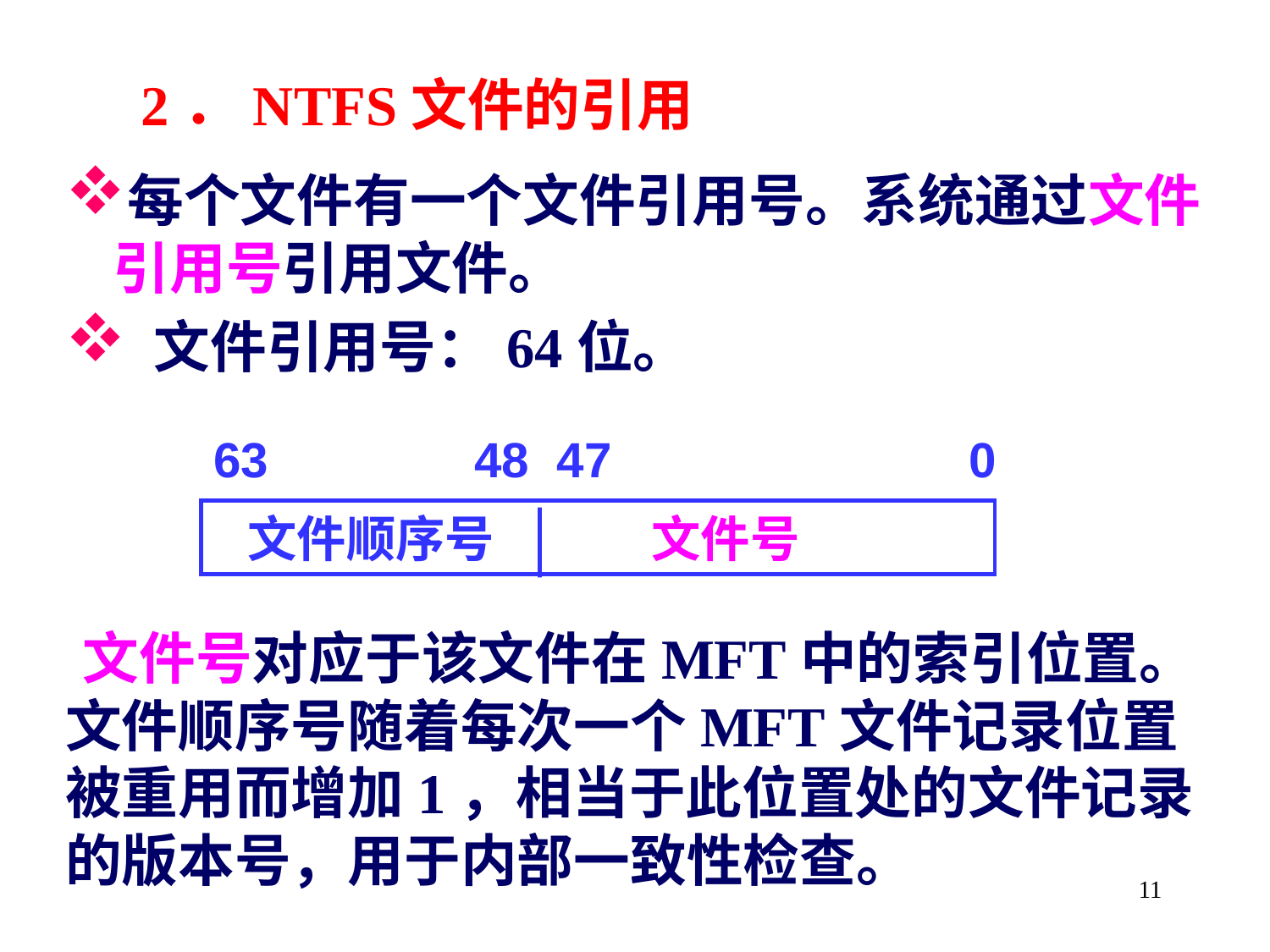

2．NTFS文件的引用
每个文件有一个文件引用号。系统通过文件引用号引用文件。
 文件引用号：64位。
63               48  47                          0
  文件顺序号              文件号

    文件号对应于该文件在MFT中的索引位置。文件顺序号随着每次一个MFT文件记录位置被重用而增加1，相当于此位置处的文件记录的版本号，用于内部一致性检查。
11